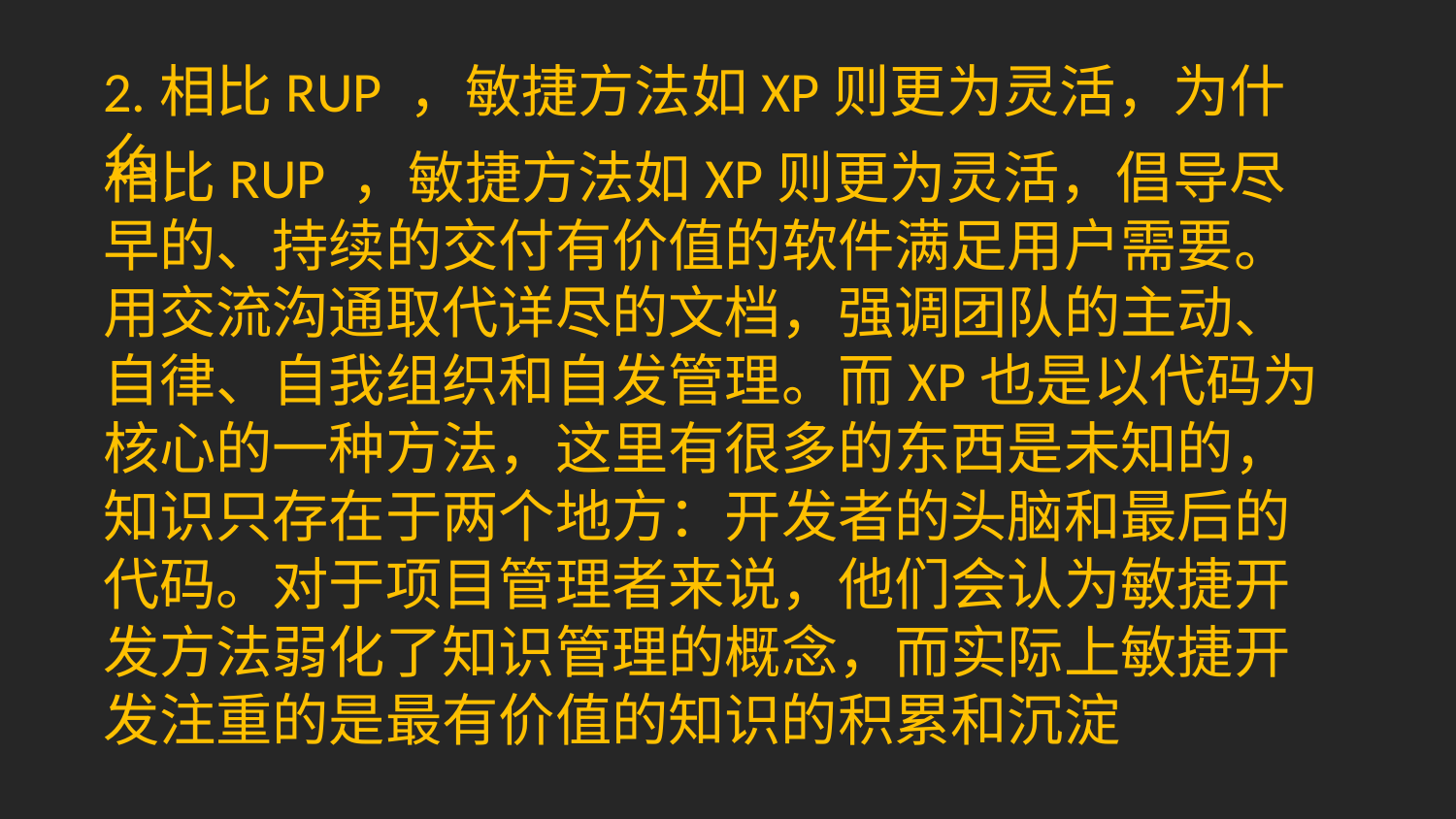

2.相比RUP ，敏捷方法如XP则更为灵活，为什么
相比RUP ，敏捷方法如XP则更为灵活，倡导尽早的、持续的交付有价值的软件满足用户需要。用交流沟通取代详尽的文档，强调团队的主动、自律、自我组织和自发管理。而XP也是以代码为核心的一种方法，这里有很多的东西是未知的，知识只存在于两个地方：开发者的头脑和最后的代码。对于项目管理者来说，他们会认为敏捷开发方法弱化了知识管理的概念，而实际上敏捷开发注重的是最有价值的知识的积累和沉淀